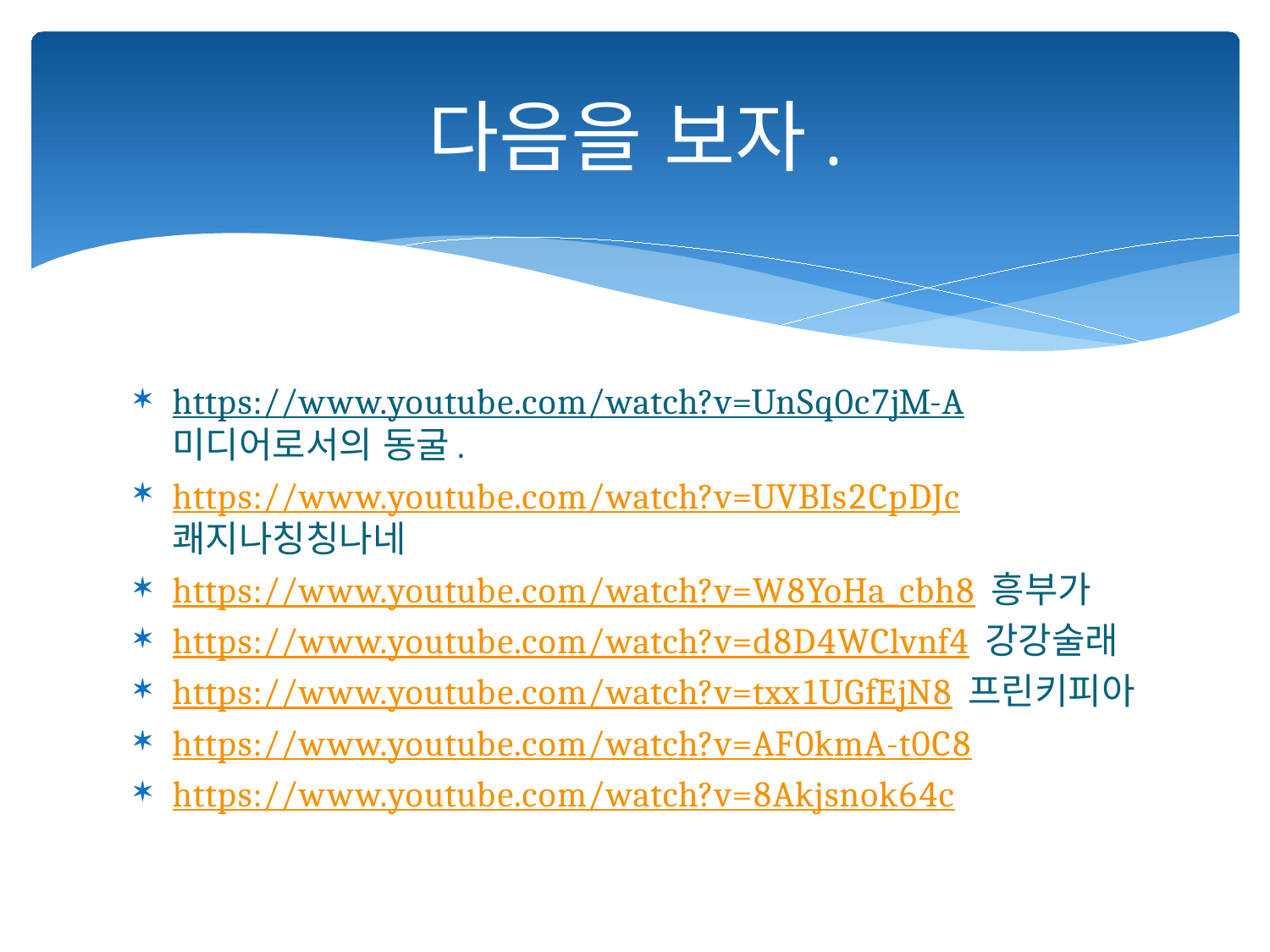

# 다음을 보자.
https://www.youtube.com/watch?v=UnSq0c7jM-A 미디어로서의 동굴.
https://www.youtube.com/watch?v=UVBIs2CpDJc 쾌지나칭칭나네
https://www.youtube.com/watch?v=W8YoHa_cbh8 흥부가
https://www.youtube.com/watch?v=d8D4WClvnf4 강강술래
https://www.youtube.com/watch?v=txx1UGfEjN8 프린키피아
https://www.youtube.com/watch?v=AF0kmA-t0C8
https://www.youtube.com/watch?v=8Akjsnok64c